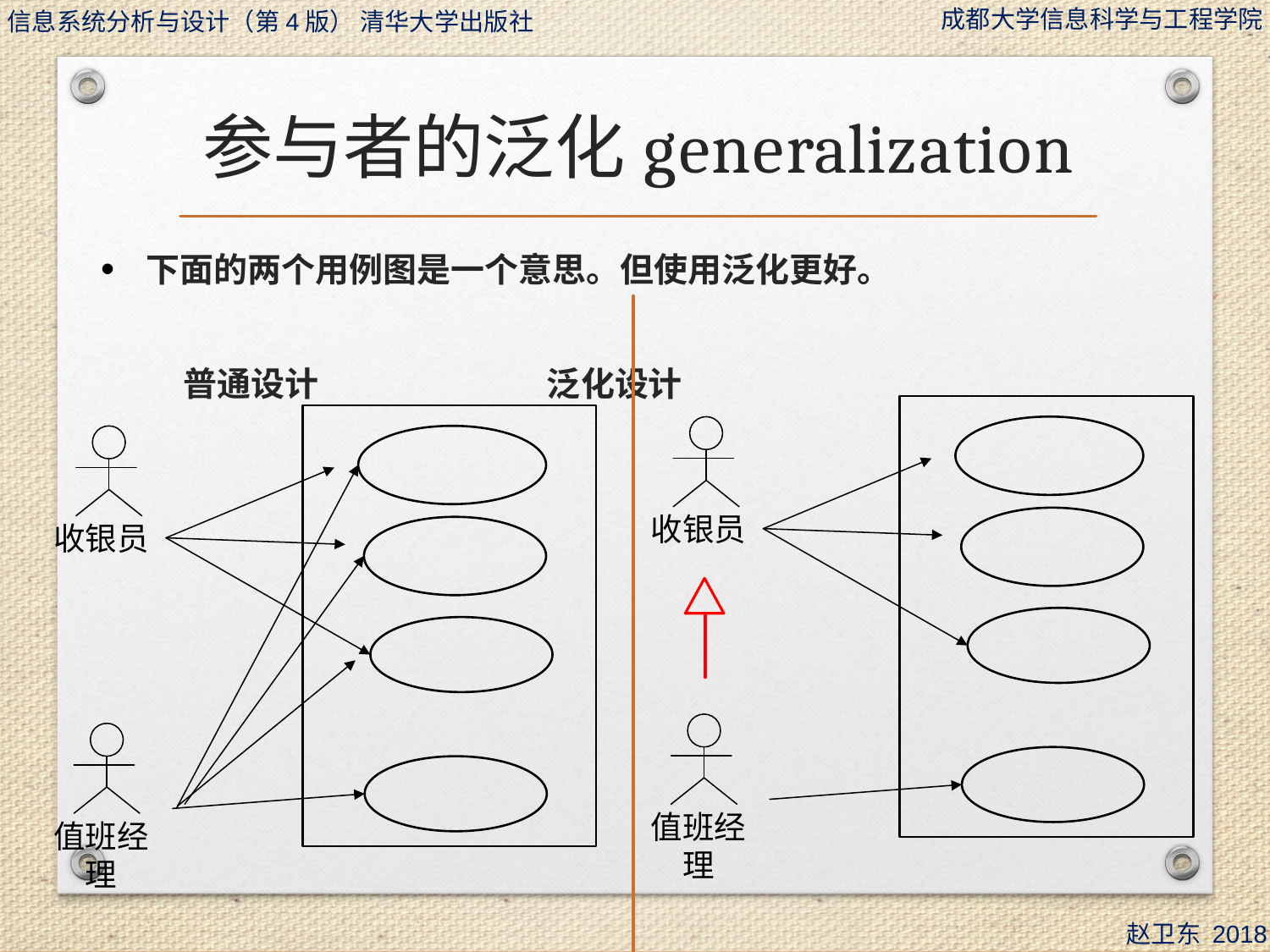

# 参与者的泛化generalization
下面的两个用例图是一个意思。但使用泛化更好。

          普通设计                              泛化设计

收银员

收银员

值班经理

值班经理